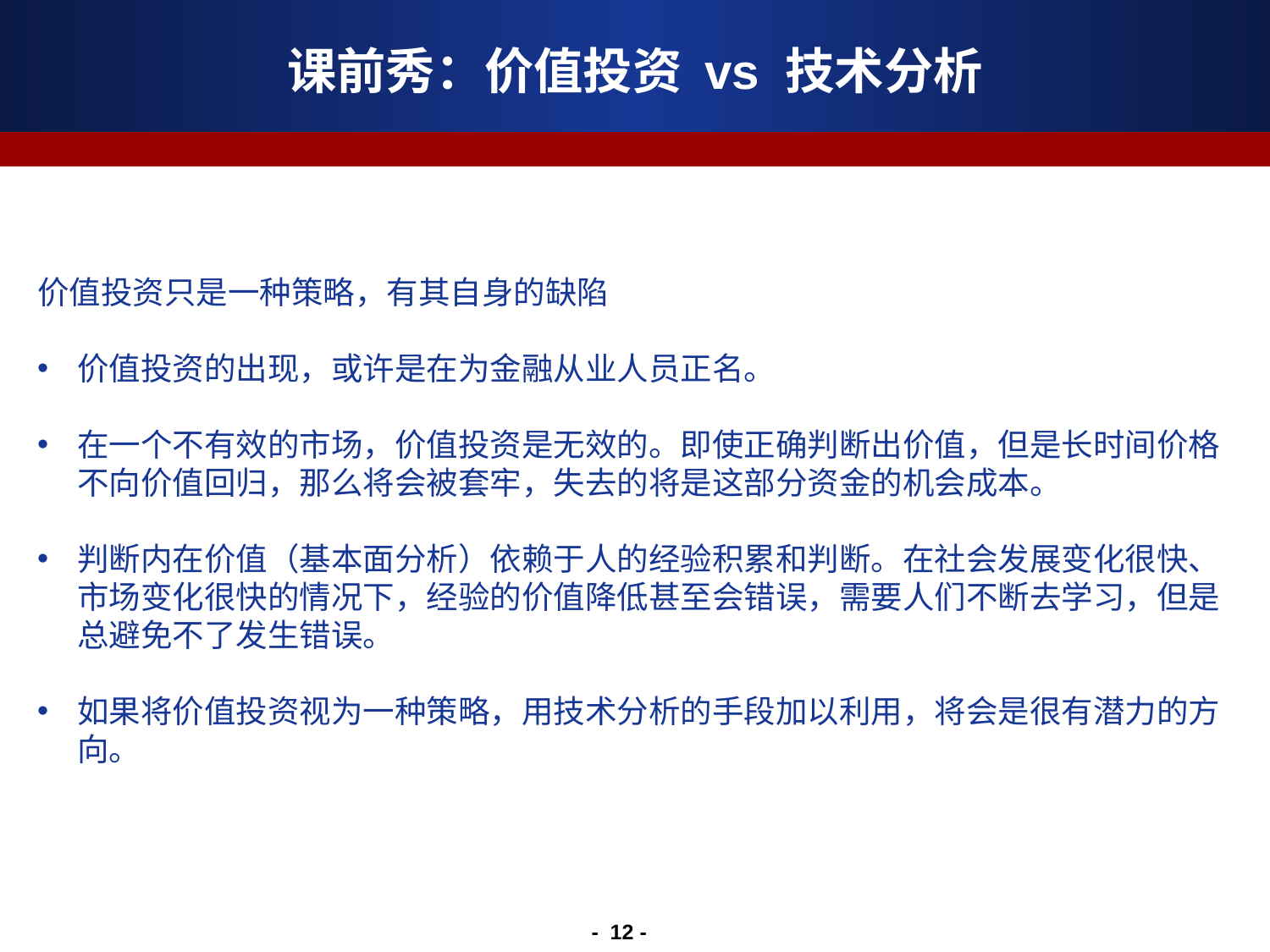

# 课前秀：价值投资 vs 技术分析
价值投资只是一种策略，有其自身的缺陷

价值投资的出现，或许是在为金融从业人员正名。

在一个不有效的市场，价值投资是无效的。即使正确判断出价值，但是长时间价格不向价值回归，那么将会被套牢，失去的将是这部分资金的机会成本。

判断内在价值（基本面分析）依赖于人的经验积累和判断。在社会发展变化很快、市场变化很快的情况下，经验的价值降低甚至会错误，需要人们不断去学习，但是总避免不了发生错误。

如果将价值投资视为一种策略，用技术分析的手段加以利用，将会是很有潜力的方向。